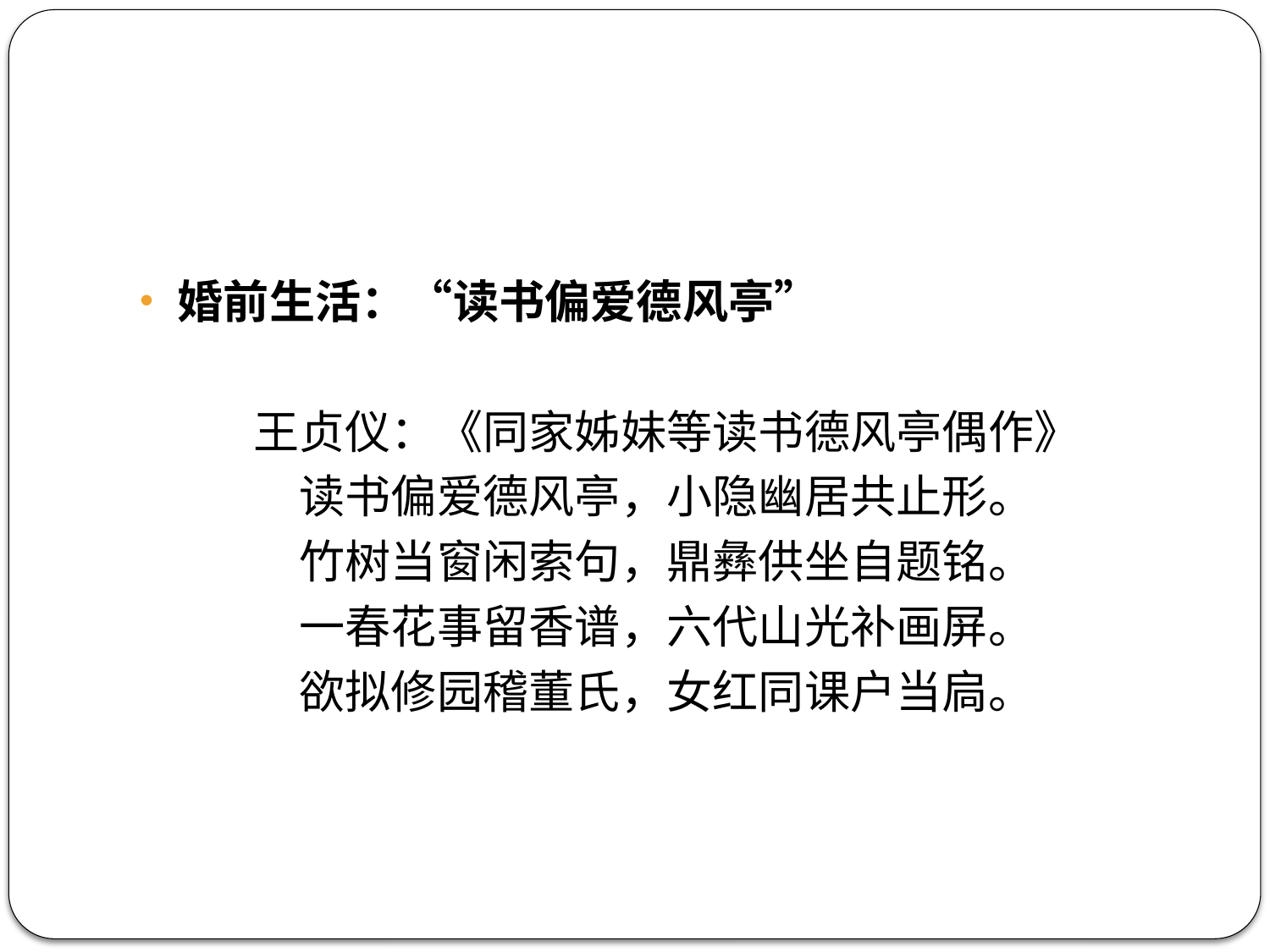

#

婚前生活：“读书偏爱德风亭”

王贞仪：《同家姊妹等读书德风亭偶作》
读书偏爱德风亭，小隐幽居共止形。
竹树当窗闲索句，鼎彝供坐自题铭。
一春花事留香谱，六代山光补画屏。
欲拟修园稽董氏，女红同课户当扃。